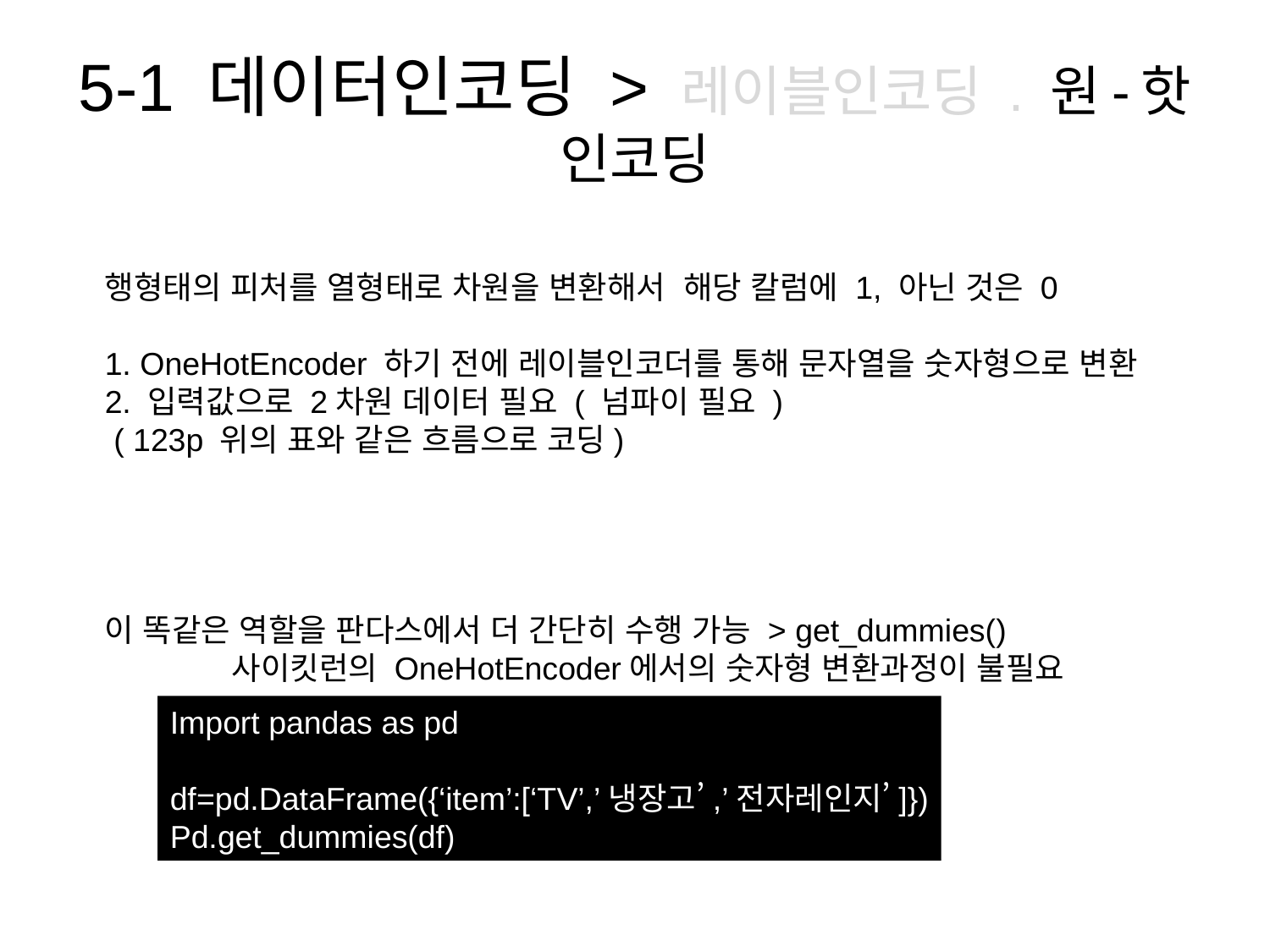

# 5-1 데이터인코딩 > 레이블인코딩 . 원-핫 인코딩
행형태의 피처를 열형태로 차원을 변환해서  해당 칼럼에 1, 아닌 것은 0

1. OneHotEncoder 하기 전에 레이블인코더를 통해 문자열을 숫자형으로 변환
2. 입력값으로 2차원 데이터 필요 ( 넘파이 필요 )
 ( 123p 위의 표와 같은 흐름으로 코딩)

이 똑같은 역할을 판다스에서 더 간단히 수행 가능 > get_dummies()
	사이킷런의 OneHotEncoder에서의 숫자형 변환과정이 불필요

Import pandas as pd

df=pd.DataFrame({‘item’:[‘TV’,’냉장고’,’전자레인지’]})
Pd.get_dummies(df)